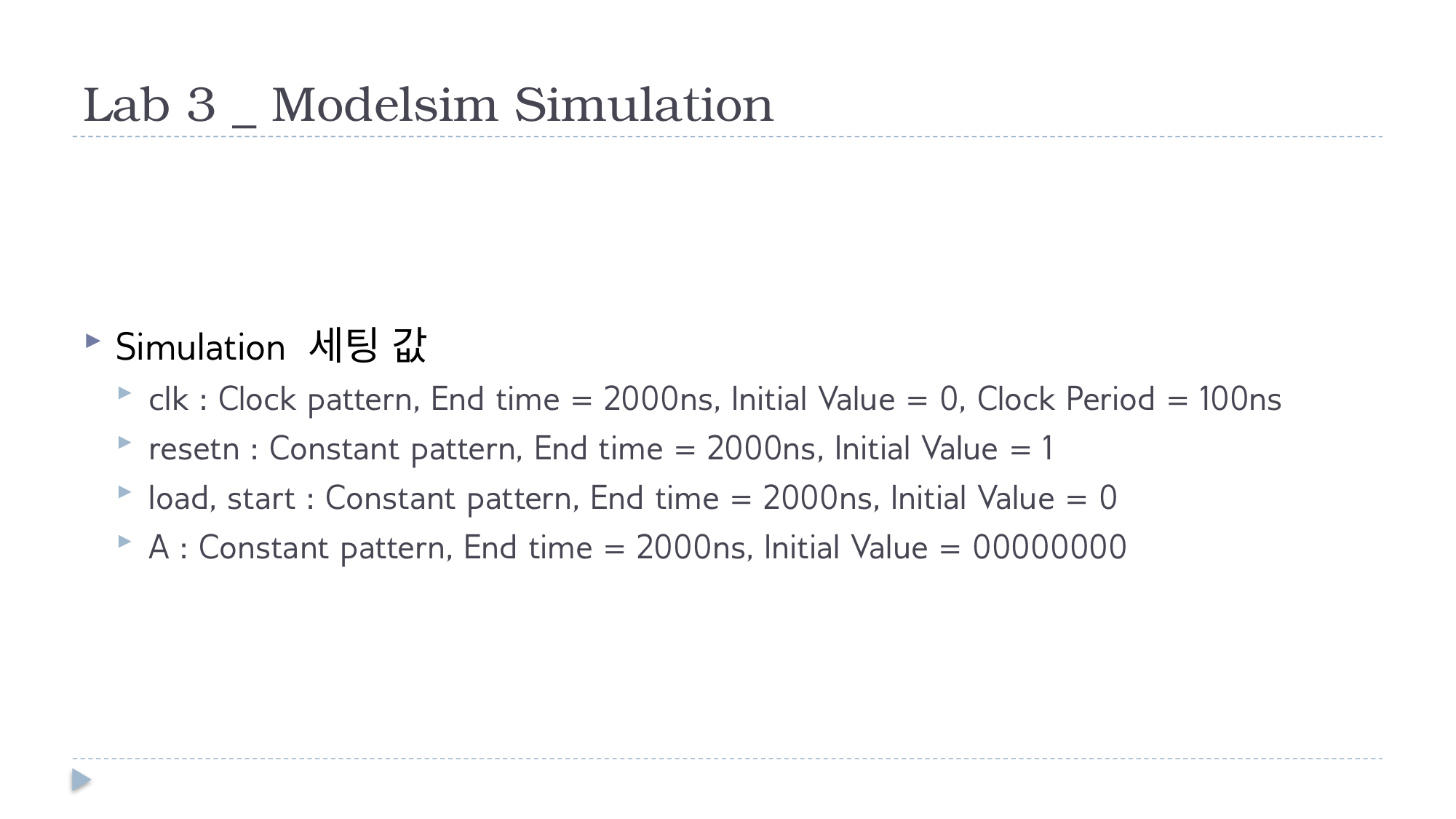

# Lab 3 _ Modelsim Simulation

Simulation 세팅 값
clk : Clock pattern, End time = 2000ns, Initial Value = 0, Clock Period = 100ns
resetn : Constant pattern, End time = 2000ns, Initial Value = 1
load, start : Constant pattern, End time = 2000ns, Initial Value = 0
A : Constant pattern, End time = 2000ns, Initial Value = 00000000